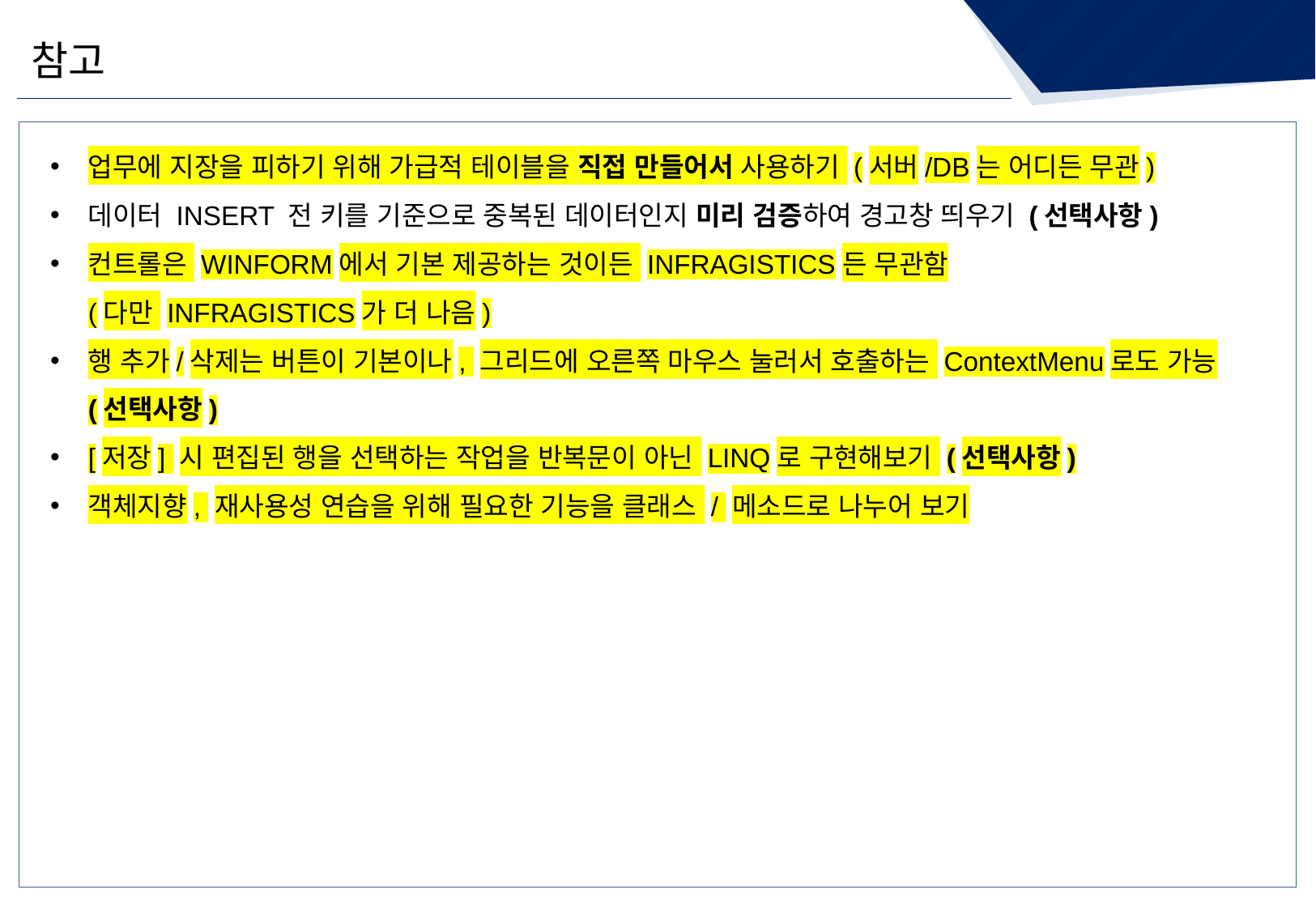

참고

업무에 지장을 피하기 위해 가급적 테이블을 직접 만들어서 사용하기 (서버/DB는 어디든 무관)
데이터 INSERT 전 키를 기준으로 중복된 데이터인지 미리 검증하여 경고창 띄우기 (선택사항)
컨트롤은 WINFORM에서 기본 제공하는 것이든 INFRAGISTICS든 무관함
(다만 INFRAGISTICS가 더 나음)
행 추가/삭제는 버튼이 기본이나, 그리드에 오른쪽 마우스 눌러서 호출하는 ContextMenu로도 가능
(선택사항)
[저장] 시 편집된 행을 선택하는 작업을 반복문이 아닌 LINQ로 구현해보기 (선택사항)
객체지향, 재사용성 연습을 위해 필요한 기능을 클래스 / 메소드로 나누어 보기